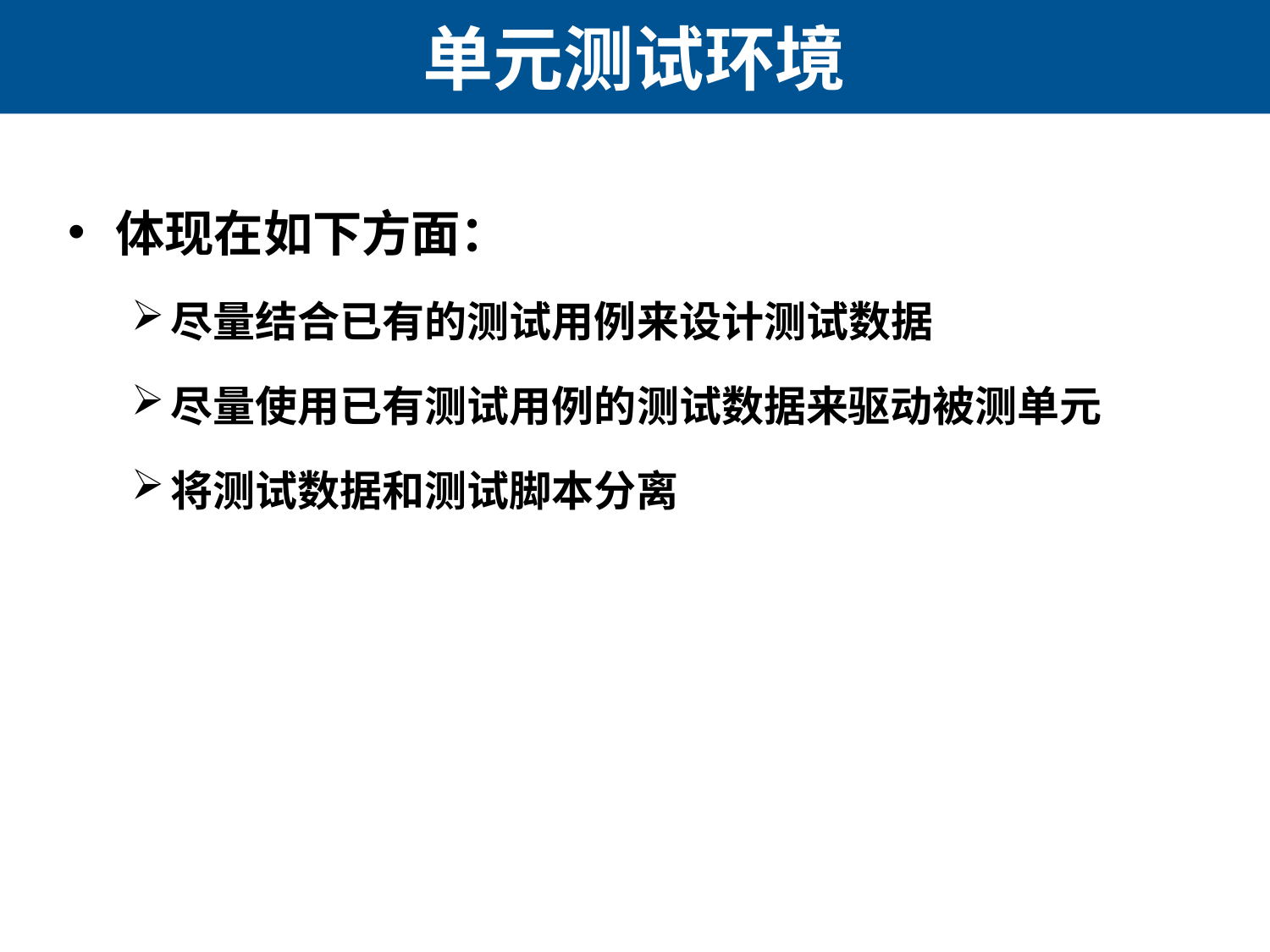

# 单元测试环境
体现在如下方面：
尽量结合已有的测试用例来设计测试数据
尽量使用已有测试用例的测试数据来驱动被测单元
将测试数据和测试脚本分离